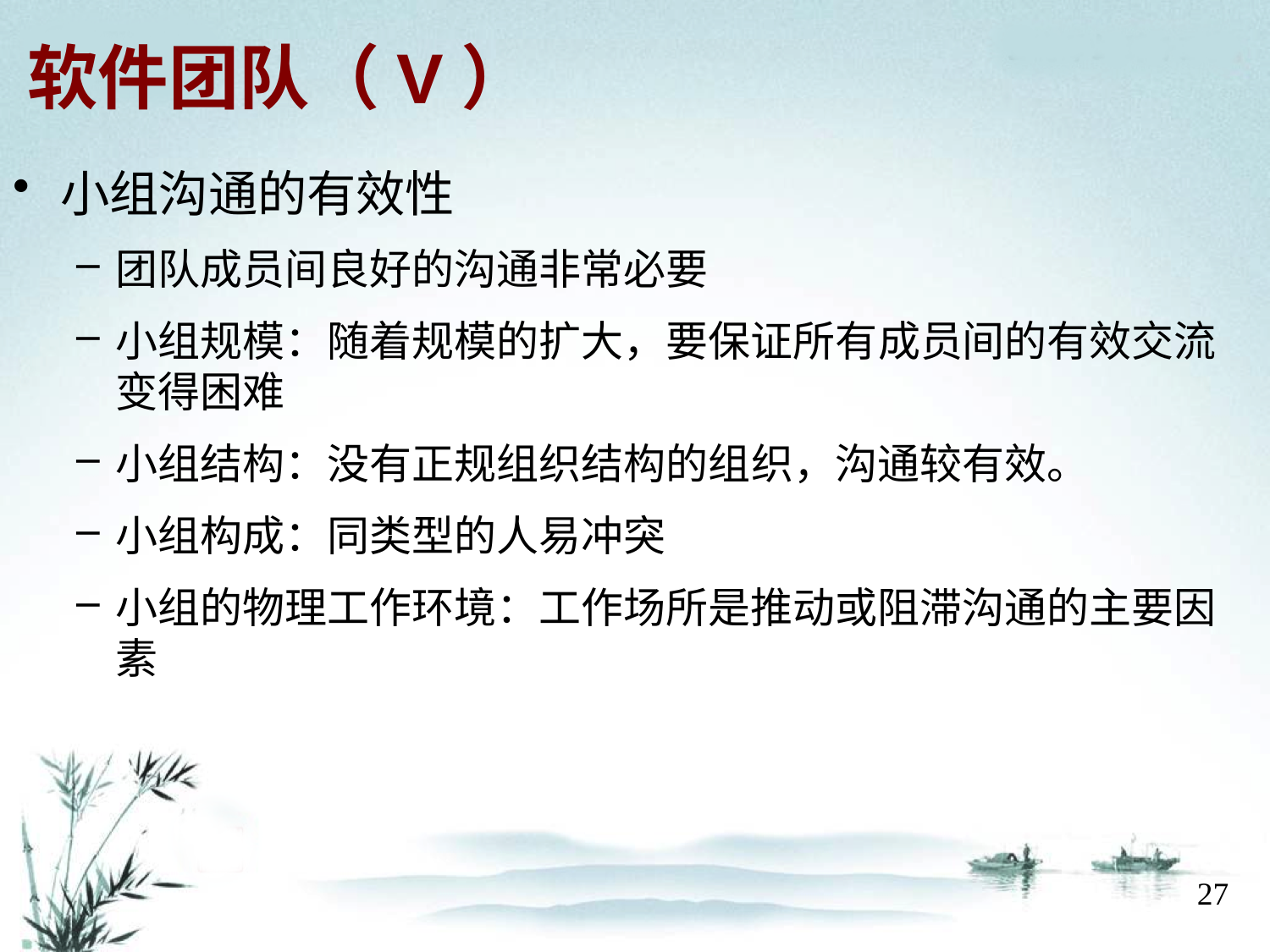

# 软件团队（V）
小组沟通的有效性
团队成员间良好的沟通非常必要
小组规模：随着规模的扩大，要保证所有成员间的有效交流变得困难
小组结构：没有正规组织结构的组织，沟通较有效。
小组构成：同类型的人易冲突
小组的物理工作环境：工作场所是推动或阻滞沟通的主要因素
27